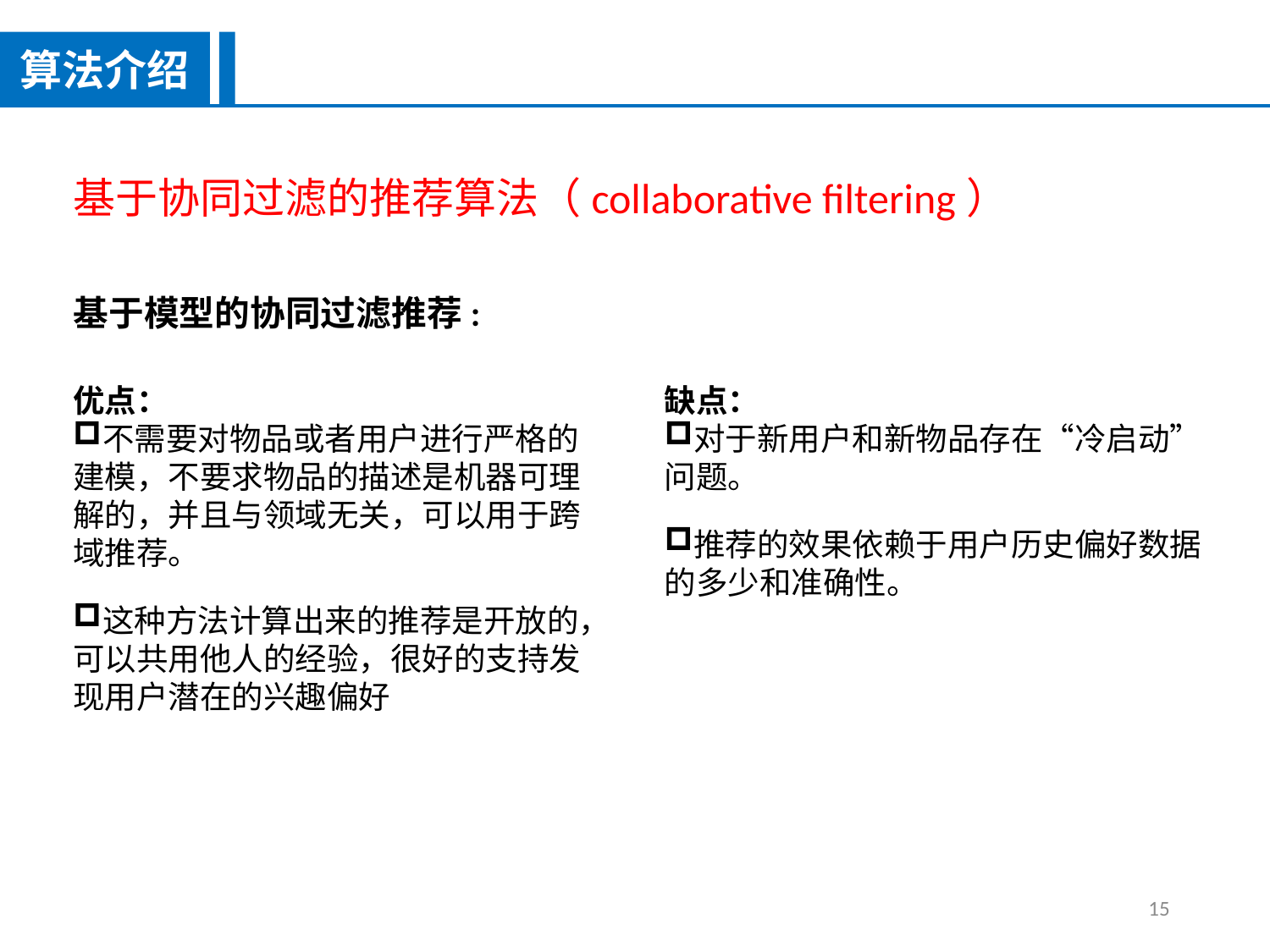

算法介绍

基于协同过滤的推荐算法（collaborative filtering）

基于模型的协同过滤推荐:

优点：
不需要对物品或者用户进行严格的建模，不要求物品的描述是机器可理解的，并且与领域无关，可以用于跨域推荐。

这种方法计算出来的推荐是开放的，可以共用他人的经验，很好的支持发现用户潜在的兴趣偏好
缺点：
对于新用户和新物品存在“冷启动”问题。

推荐的效果依赖于用户历史偏好数据的多少和准确性。

15